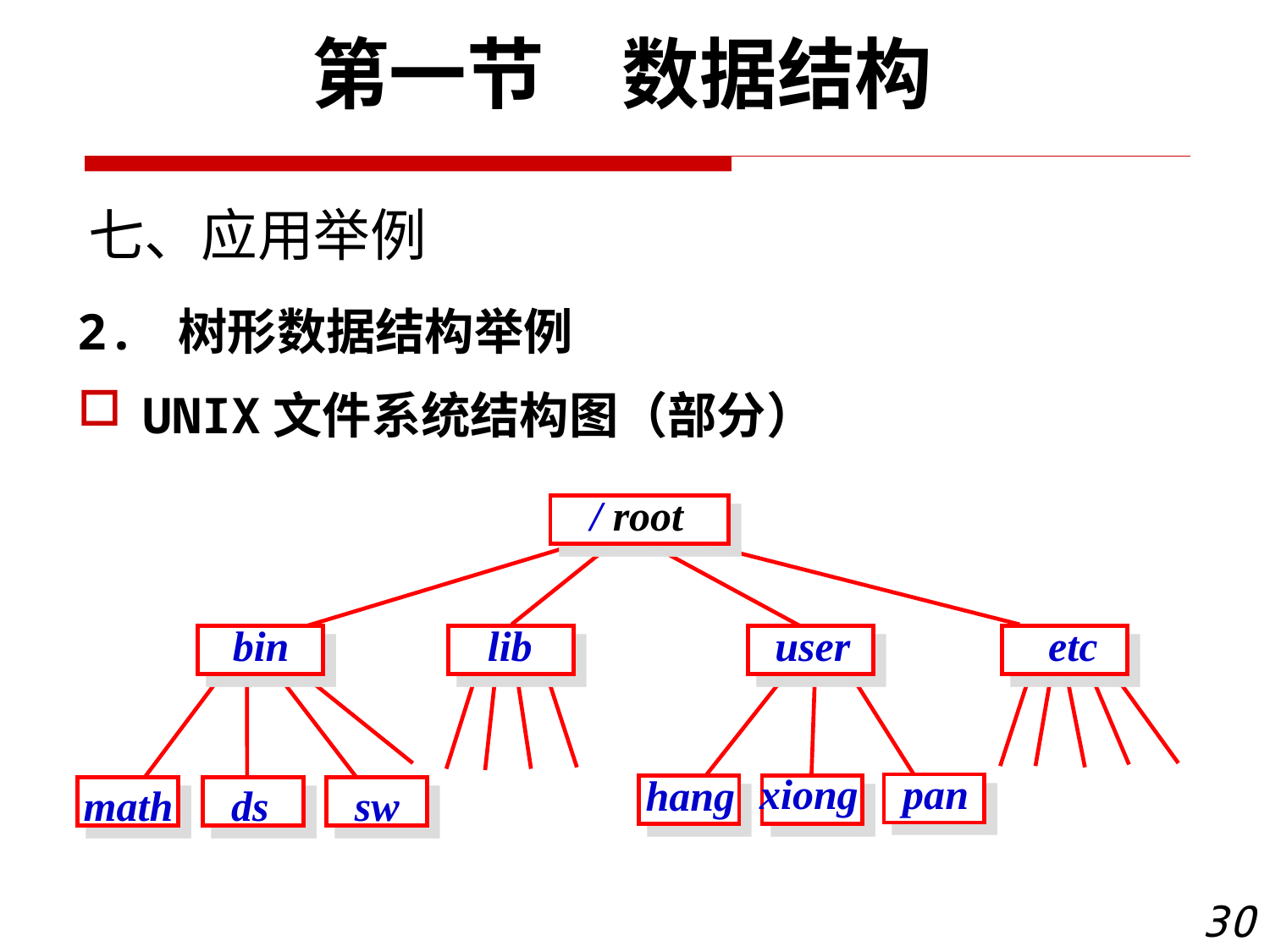

第一节　数据结构
七、应用举例
2. 树形数据结构举例
UNIX文件系统结构图（部分）
/ root

bin
lib
user
etc

xiong
pan
hang

math
ds
sw
30